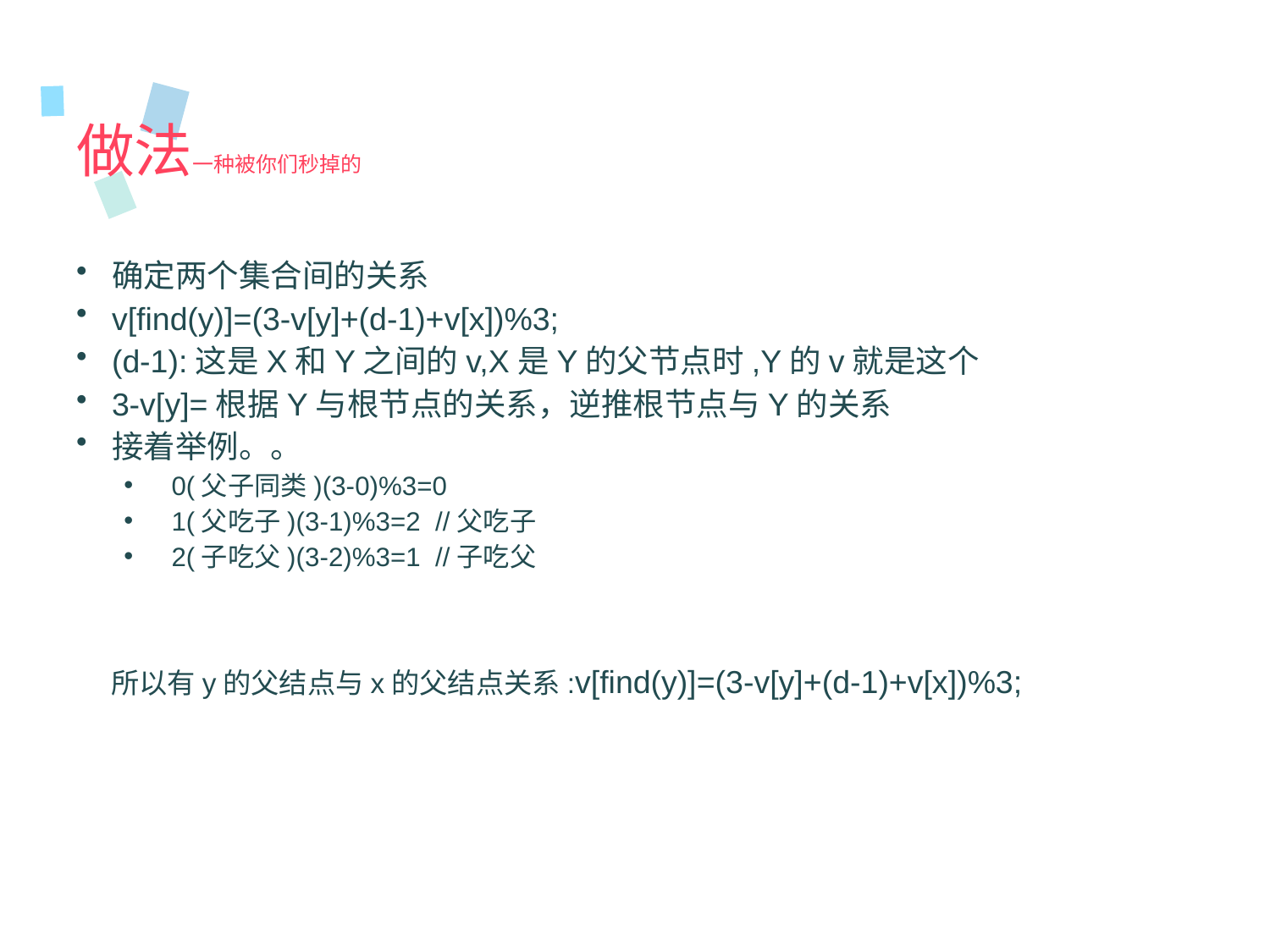

# 做法一种被你们秒掉的
确定两个集合间的关系
v[find(y)]=(3-v[y]+(d-1)+v[x])%3;
(d-1):这是X和Y之间的v,X是Y的父节点时,Y的v就是这个
3-v[y]=根据Y与根节点的关系，逆推根节点与Y的关系
接着举例。。
0(父子同类)(3-0)%3=0
1(父吃子)(3-1)%3=2  //父吃子
2(子吃父)(3-2)%3=1  //子吃父
所以有y的父结点与x的父结点关系:v[find(y)]=(3-v[y]+(d-1)+v[x])%3;